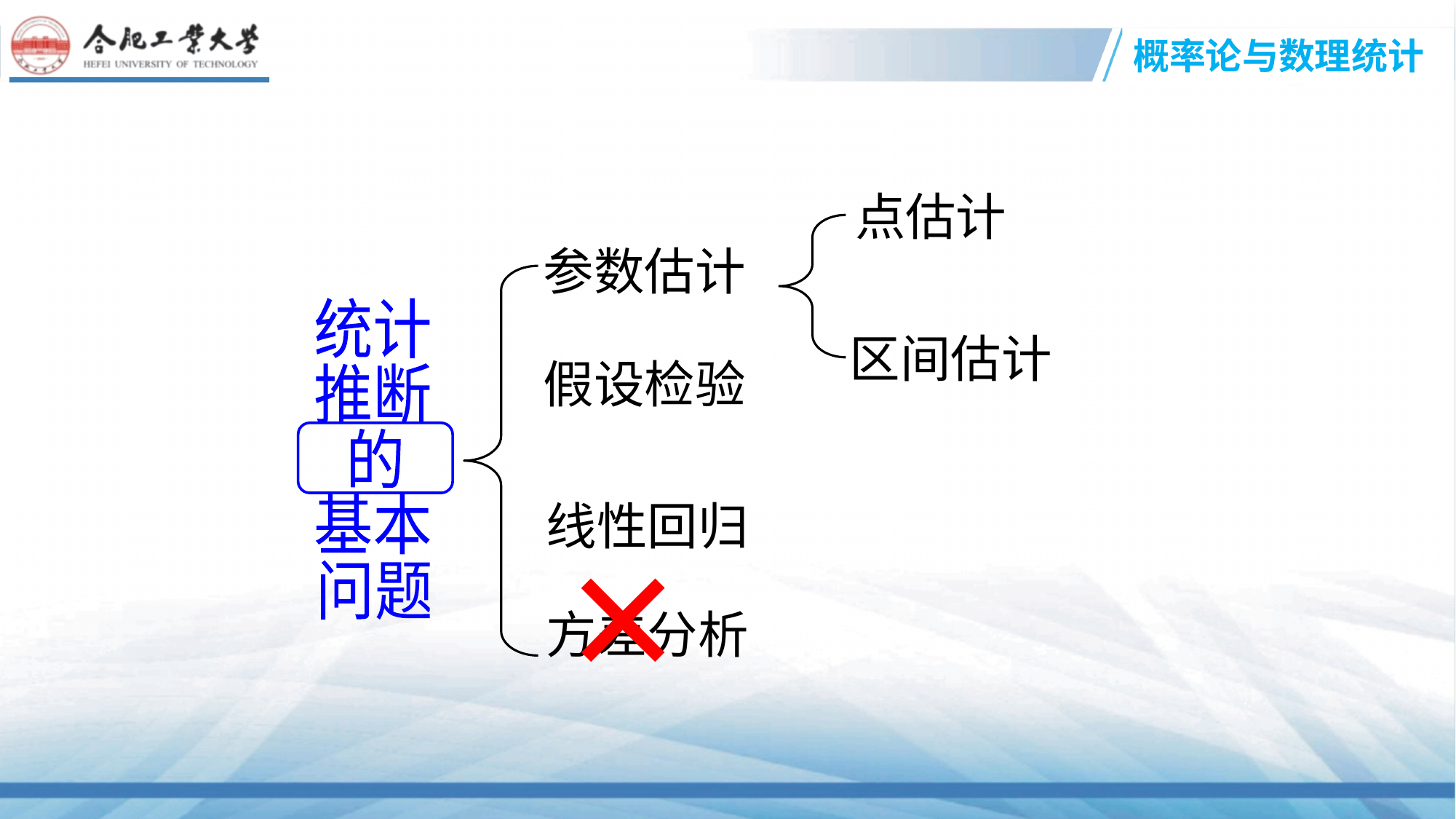

点估计

参数估计

统计
推断
的
基本
问题

区间估计
假设检验
线性回归
×
方差分析